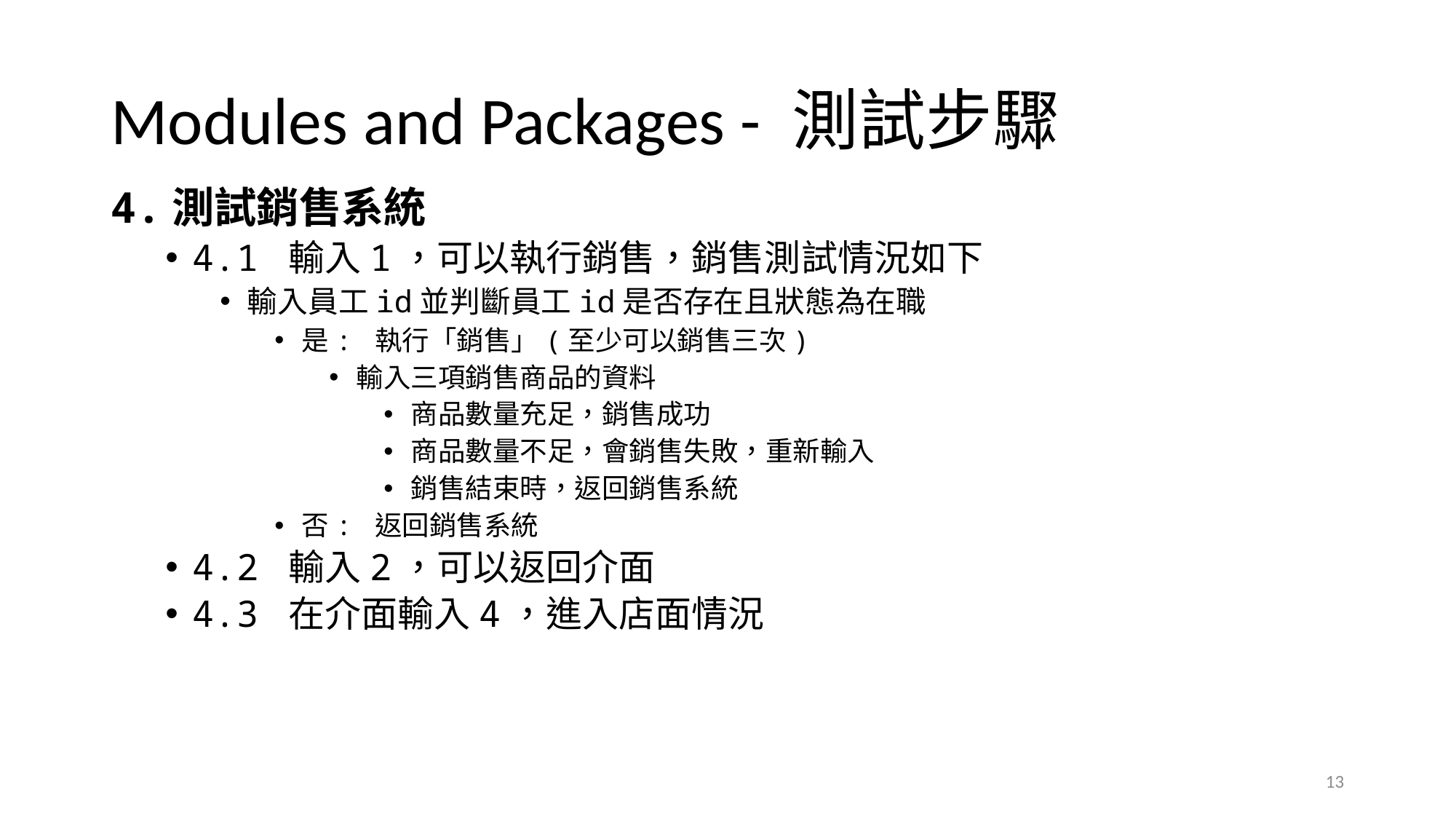

# Modules and Packages - 測試步驟
4.測試銷售系統
4.1 輸入1，可以執行銷售，銷售測試情況如下
輸入員工id並判斷員工id是否存在且狀態為在職
是: 執行「銷售」(至少可以銷售三次)
輸入三項銷售商品的資料
商品數量充足，銷售成功
商品數量不足，會銷售失敗，重新輸入
銷售結束時，返回銷售系統
否: 返回銷售系統
4.2 輸入2，可以返回介面
4.3 在介面輸入4，進入店面情況
13